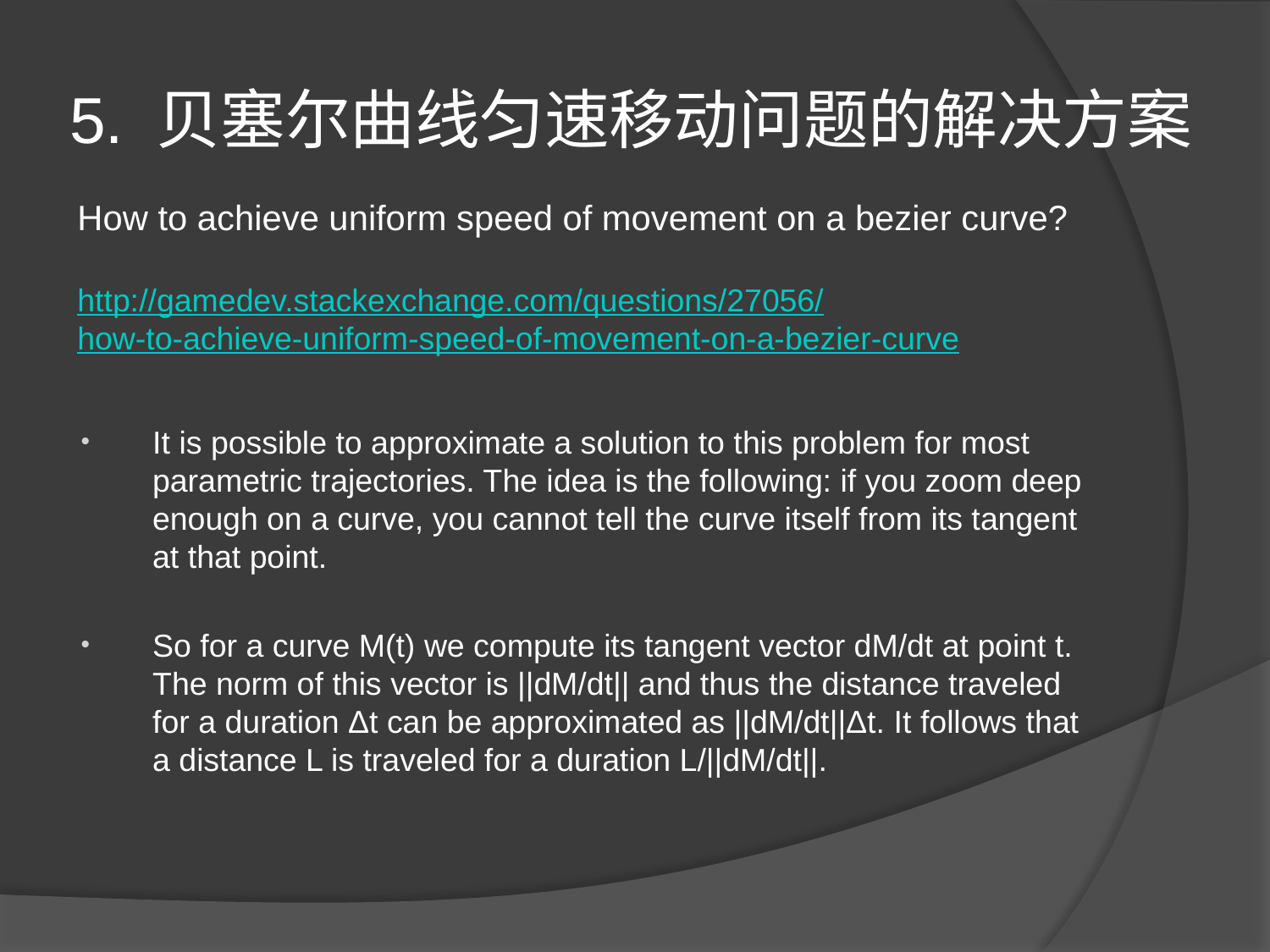

# 5. 贝塞尔曲线匀速移动问题的解决方案
How to achieve uniform speed of movement on a bezier curve?

http://gamedev.stackexchange.com/questions/27056/
how-to-achieve-uniform-speed-of-movement-on-a-bezier-curve

It is possible to approximate a solution to this problem for most parametric trajectories. The idea is the following: if you zoom deep enough on a curve, you cannot tell the curve itself from its tangent at that point.

So for a curve M(t) we compute its tangent vector dM/dt at point t. The norm of this vector is ||dM/dt|| and thus the distance traveled for a duration Δt can be approximated as ||dM/dt||Δt. It follows that a distance L is traveled for a duration L/||dM/dt||.